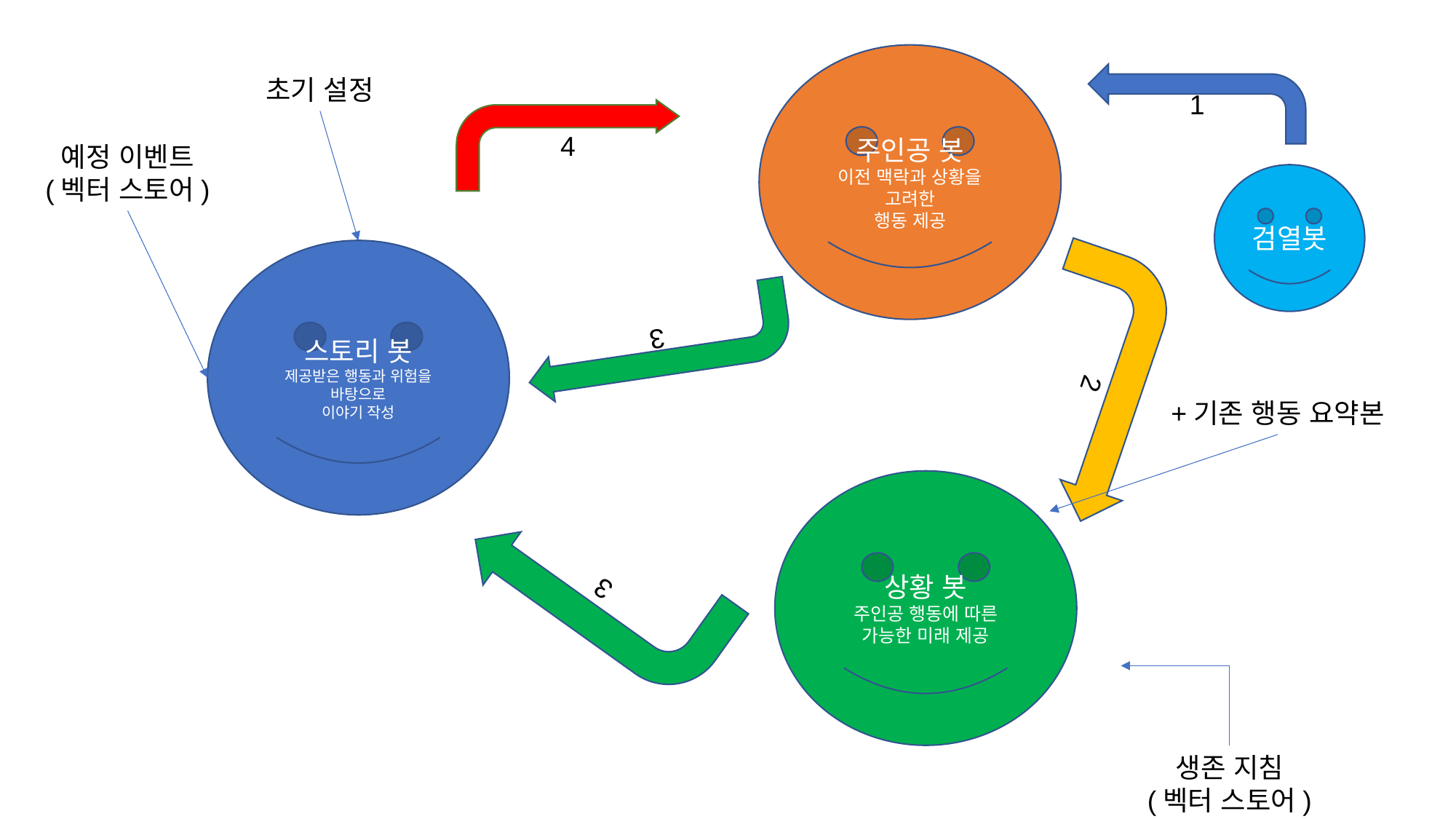

주인공 봇
이전 맥락과 상황을 고려한
행동 제공
1
초기 설정
4
예정 이벤트
(벡터 스토어)
검열봇
스토리 봇
제공받은 행동과 위험을 바탕으로
이야기 작성
3
2
+기존 행동 요약본
상황 봇
주인공 행동에 따른
가능한 미래 제공
3
생존 지침
(벡터 스토어)